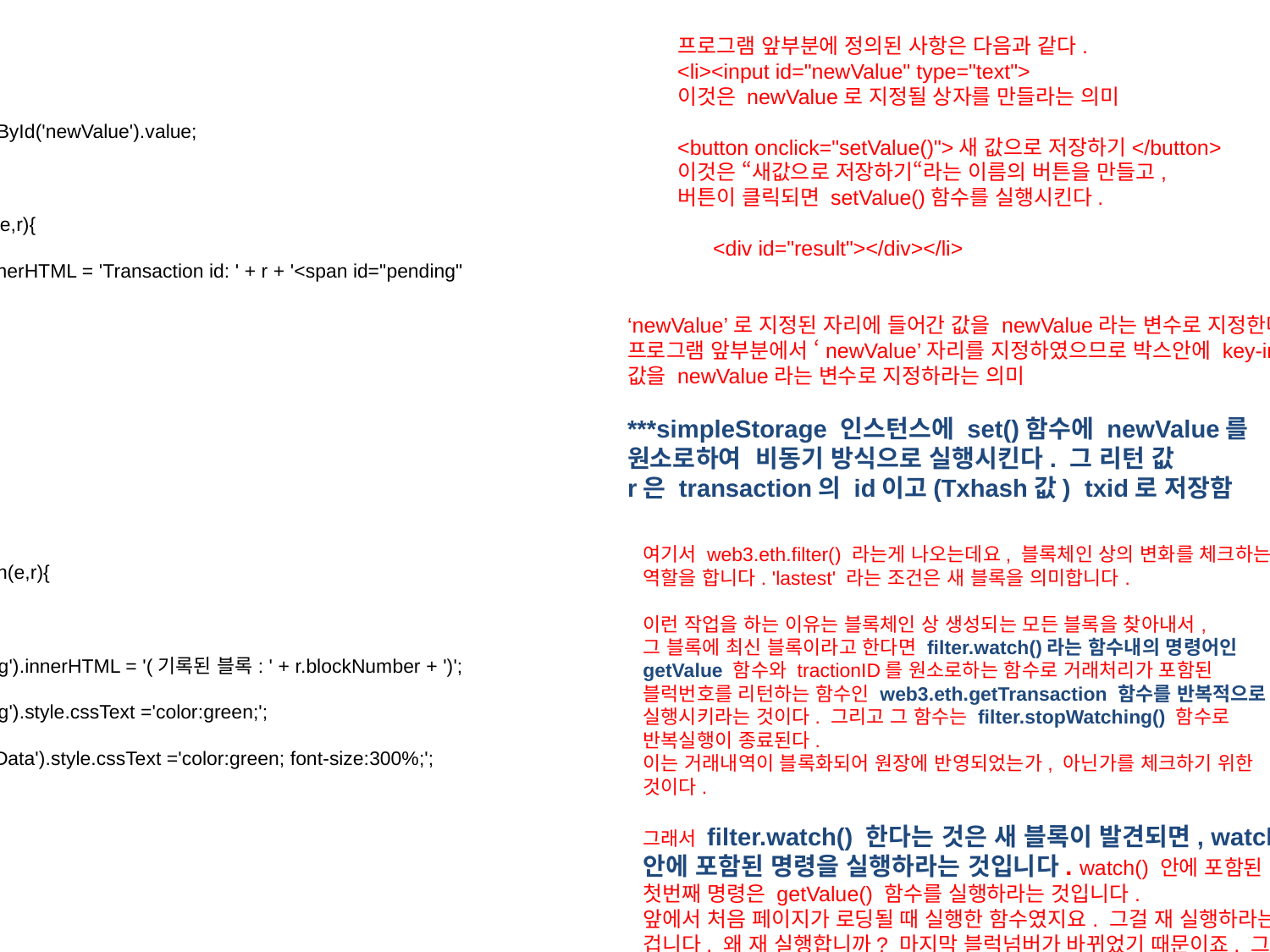

프로그램 앞부분에 정의된 사항은 다음과 같다.
<li><input id="newValue" type="text">
이것은 newValue로 지정될 상자를 만들라는 의미

<button onclick="setValue()">새 값으로 저장하기</button>
이것은 “새값으로 저장하기“라는 이름의 버튼을 만들고,
버튼이 클릭되면 setValue()함수를 실행시킨다.

      <div id="result"></div></li>
function setValue() {

  var newValue = document.getElementById('newValue').value;

  var txid

  simpleStorage.set(newValue, function(e,r){

    document.getElementById('result').innerHTML = 'Transaction id: ' + r + '<span id="pending" style="color:red;">(Pending)</span>';

    txid = r;

  });

  var filter = web3.eth.filter('latest');

  filter.watch(function(e, r) {

    getValue();

    web3.eth.getTransaction(txid, function(e,r){

      if (r != null && r.blockNumber > 0) {

        document.getElementById('pending').innerHTML = '(기록된 블록: ' + r.blockNumber + ')';

        document.getElementById('pending').style.cssText ='color:green;';

        document.getElementById('storedData').style.cssText ='color:green; font-size:300%;';

        filter.stopWatching();

      }

   });

 });

}
‘newValue’로 지정된 자리에 들어간 값을 newValue라는 변수로 지정한다. 프로그램 앞부분에서 ‘newValue’자리를 지정하였으므로 박스안에 key-in한 값을 newValue라는 변수로 지정하라는 의미

***simpleStorage 인스턴스에 set()함수에 newValue를 원소로하여  비동기 방식으로 실행시킨다. 그 리턴 값
r은 transaction의 id이고(Txhash값)  txid로 저장함
여기서 web3.eth.filter() 라는게 나오는데요, 블록체인 상의 변화를 체크하는 역할을 합니다. 'lastest' 라는 조건은 새 블록을 의미합니다.

이런 작업을 하는 이유는 블록체인 상 생성되는 모든 블록을 찾아내서,
그 블록에 최신 블록이라고 한다면 filter.watch()라는 함수내의 명령어인  getValue 함수와 tractionID를 원소로하는 함수로 거래처리가 포함된 블럭번호를 리턴하는 함수인 web3.eth.getTransaction 함수를 반복적으로 실행시키라는 것이다. 그리고 그 함수는 filter.stopWatching() 함수로 반복실행이 종료된다.
이는 거래내역이 블록화되어 원장에 반영되었는가, 아닌가를 체크하기 위한 것이다.

그래서 filter.watch() 한다는 것은 새 블록이 발견되면, watch() 안에 포함된 명령을 실행하라는 것입니다. watch() 안에 포함된 첫번째 명령은 getValue() 함수를 실행하라는 것입니다.
앞에서 처음 페이지가 로딩될 때 실행한 함수였지요. 그걸 재 실행하라는 겁니다. 왜 재 실행합니까? 마지막 블럭넘버가 바뀌었기 때문이죠. 그에 따라 컨트랙트에 있는 storedData 값도 변화되어 있을 수 있기 때문에 최신 값으로 바꾸라는 겁니다. 지금 컨트랙트에는 다른 사용자가 있을 수도 있습니다. 한 사용자가 업데이트 하지 않았다 하더라도 다른 사용자가 값을 바꾸었을 수도 있습니다. 그래서 새 블록이 나왔으면, storedData 에 있는 값을 갱신해 놓자는 거지요.